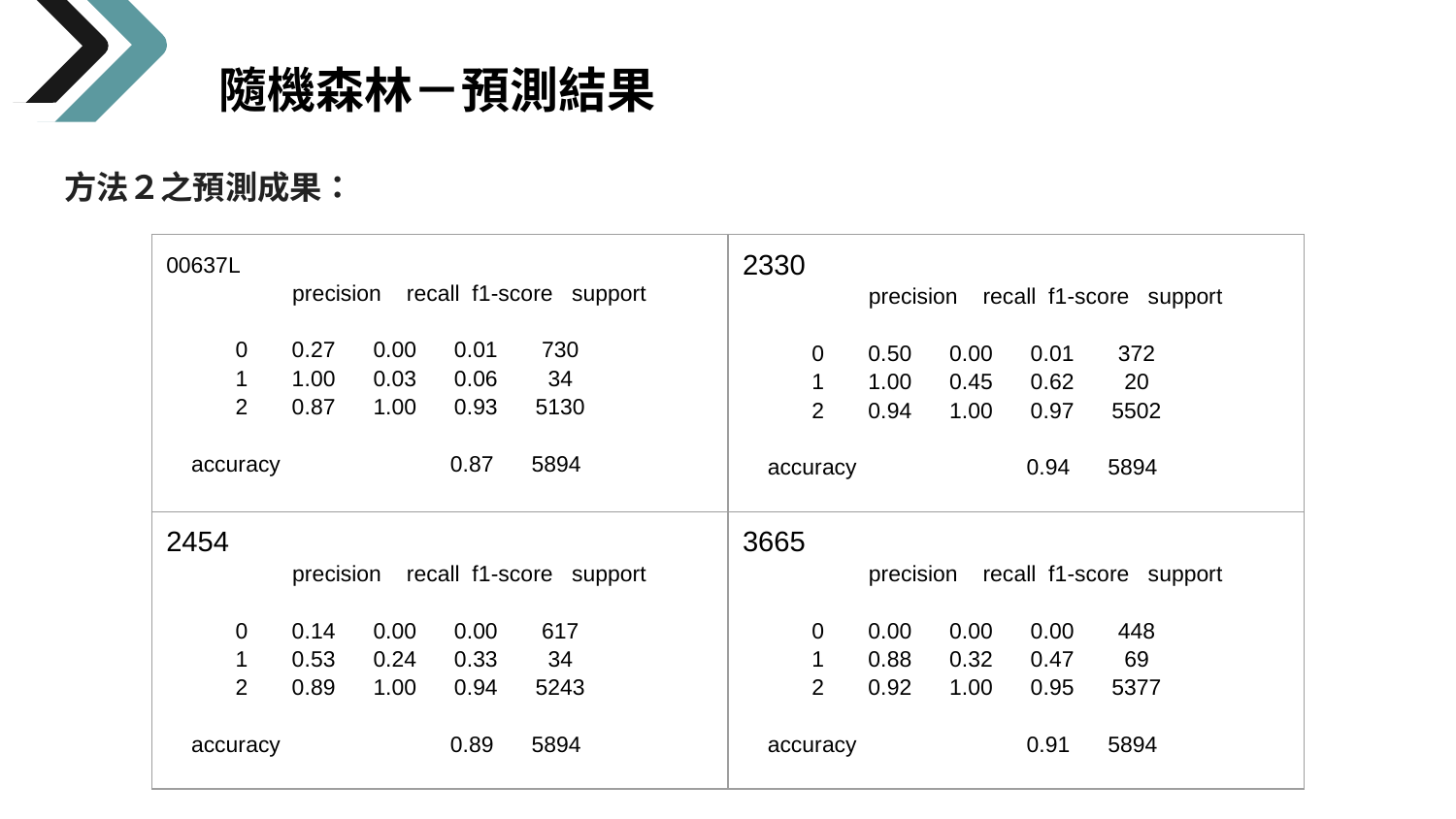

隨機森林－預測結果
方法２之預測成果：

| 00637L precision recall f1-score support 0 0.27 0.00 0.01 730 1 1.00 0.03 0.06 34 2 0.87 1.00 0.93 5130 accuracy 0.87 5894 | 2330 precision recall f1-score support 0 0.50 0.00 0.01 372 1 1.00 0.45 0.62 20 2 0.94 1.00 0.97 5502 accuracy 0.94 5894 |
| --- | --- |
| 2454 precision recall f1-score support 0 0.14 0.00 0.00 617 1 0.53 0.24 0.33 34 2 0.89 1.00 0.94 5243 accuracy 0.89 5894 | 3665 precision recall f1-score support 0 0.00 0.00 0.00 448 1 0.88 0.32 0.47 69 2 0.92 1.00 0.95 5377 accuracy 0.91 5894 |